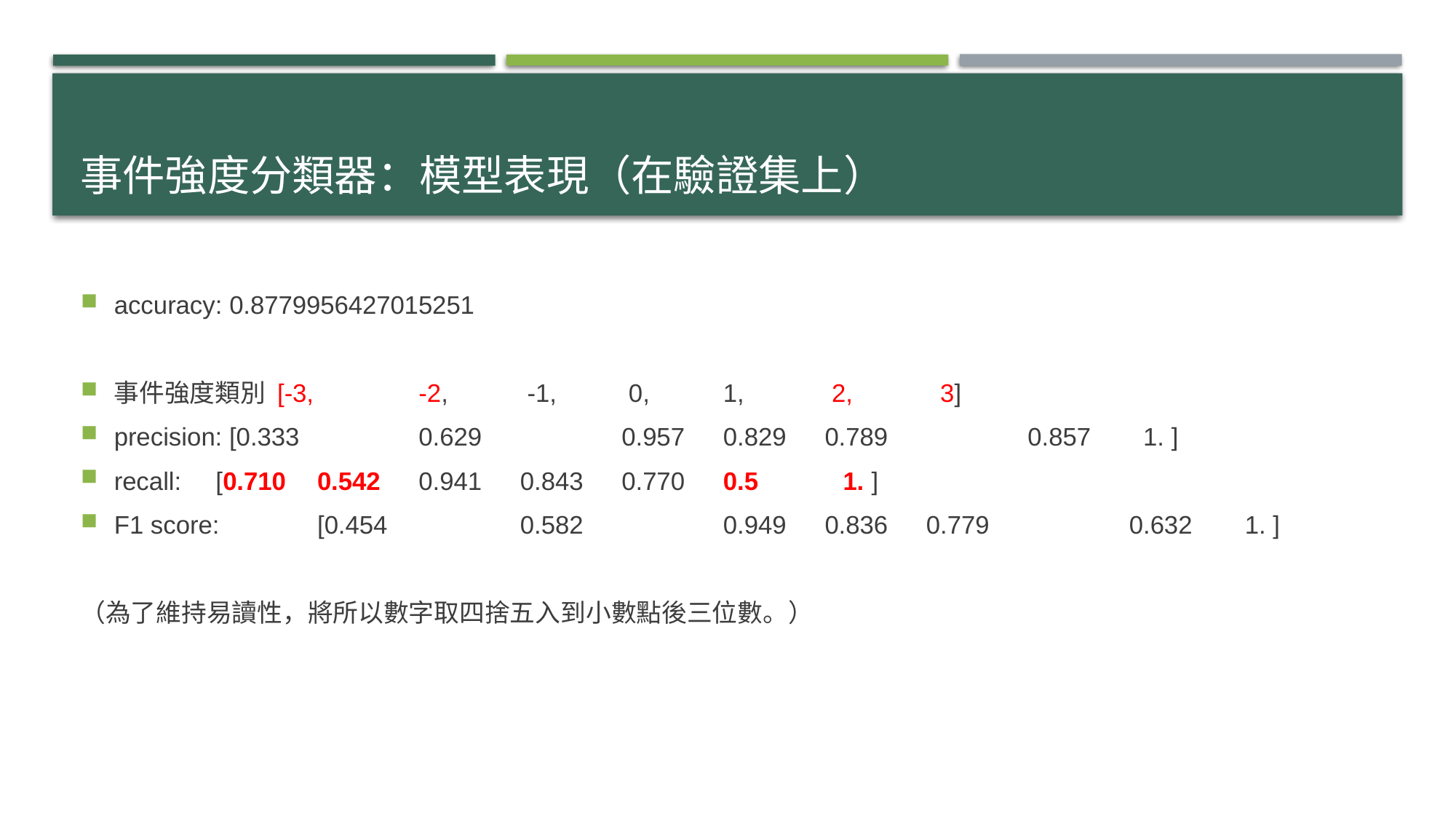

# 事件強度分類器：模型表現（在驗證集上）
accuracy: 0.8779956427015251

事件強度類別 [-3,   			-2,  				 -1,  			 0,   			1,  			 2,   		  3]
precision: [0.333   			0.629      		0.957   		0.829    		0.789      	0.857   	  1. ]
recall: 	[0.710   			0.542     			0.941   		0.843    		0.770    		0.5            1. ]
F1 score: 	[0.454   	   		0.582      		0.949     		0.836    		0.779   	 	0.632  	  1. ]

（為了維持易讀性，將所以數字取四捨五入到小數點後三位數。）